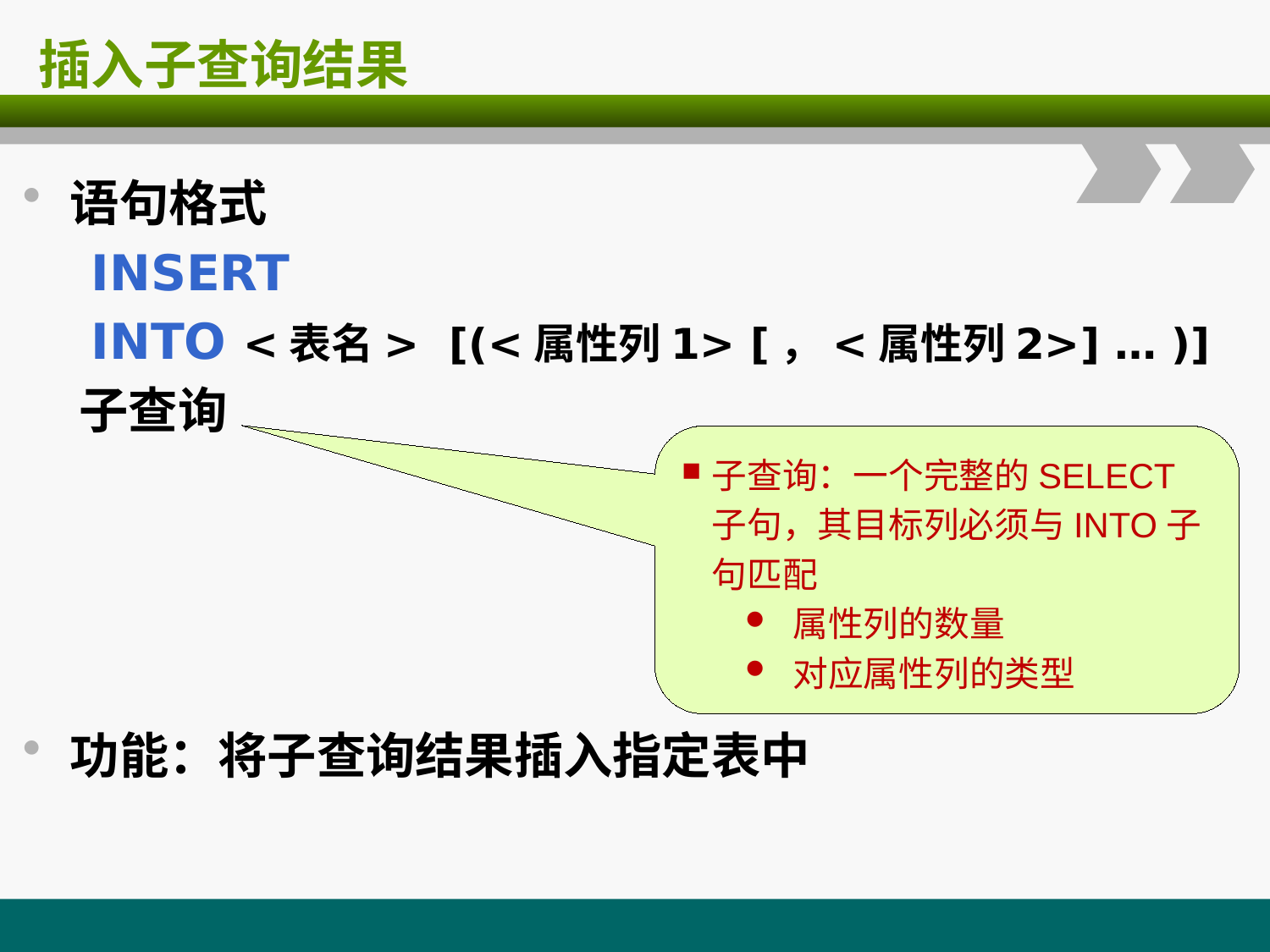

# 插入子查询结果
语句格式
    INSERT
    INTO <表名>  [(<属性列1> [，<属性列2>] … )]
    子查询

功能：将子查询结果插入指定表中

子查询：一个完整的SELECT子句，其目标列必须与INTO子句匹配
属性列的数量
对应属性列的类型